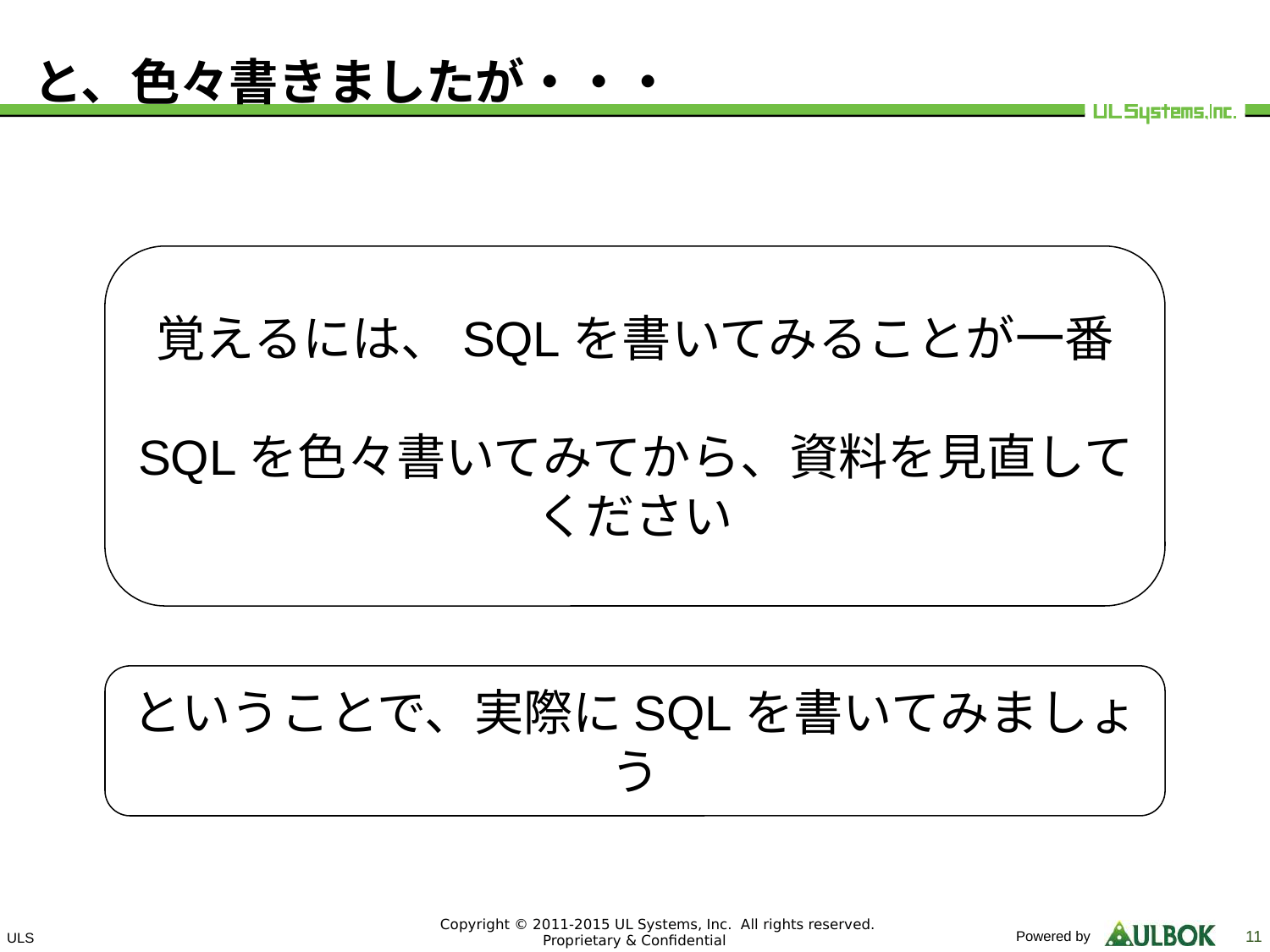

# と、色々書きましたが・・・

覚えるには、SQLを書いてみることが一番

SQLを色々書いてみてから、資料を見直してください
ということで、実際にSQLを書いてみましょう